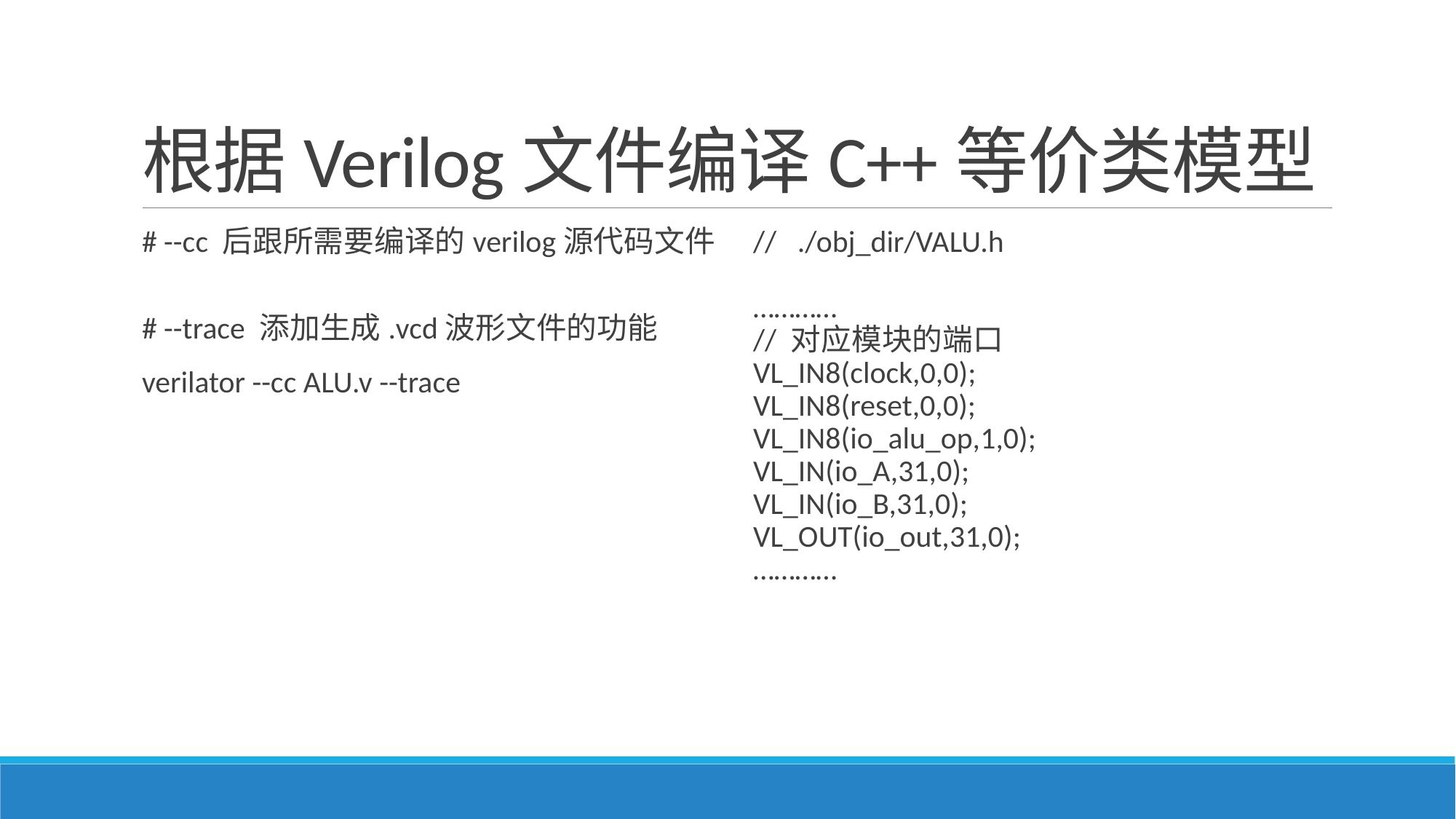

# 根据Verilog文件编译C++等价类模型
# --cc 后跟所需要编译的verilog源代码文件
# --trace 添加生成.vcd波形文件的功能
verilator --cc ALU.v --trace
//   ./obj_dir/VALU.h

…………
// 对应模块的端口
VL_IN8(clock,0,0);
VL_IN8(reset,0,0);
VL_IN8(io_alu_op,1,0);
VL_IN(io_A,31,0);
VL_IN(io_B,31,0);
VL_OUT(io_out,31,0);
…………